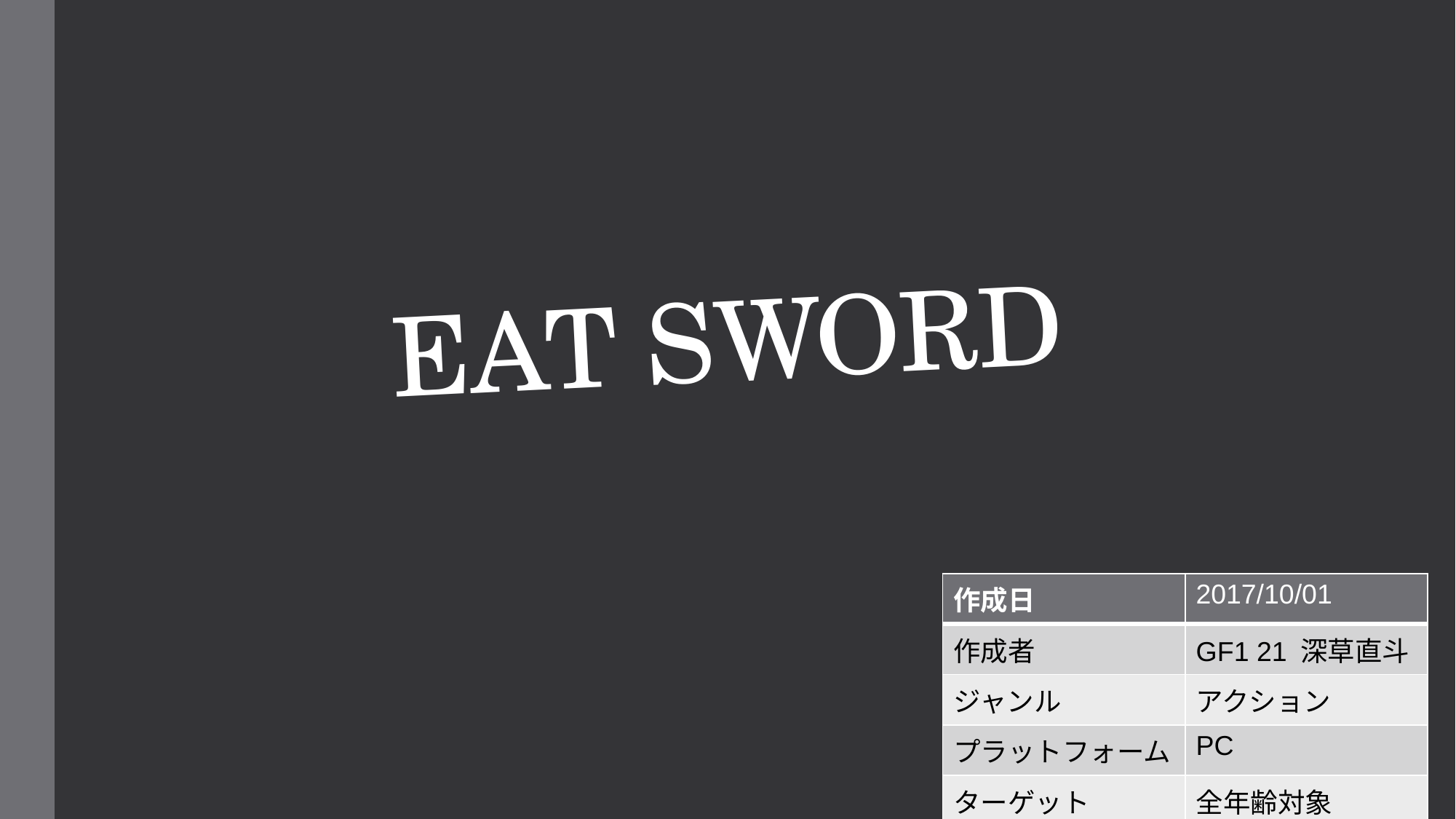

# EAT SWORD
| 作成日 | 2017/10/01 |
| --- | --- |
| 作成者 | GF1 21 深草直斗 |
| ジャンル | アクション |
| プラットフォーム | PC |
| ターゲット | 全年齢対象 |